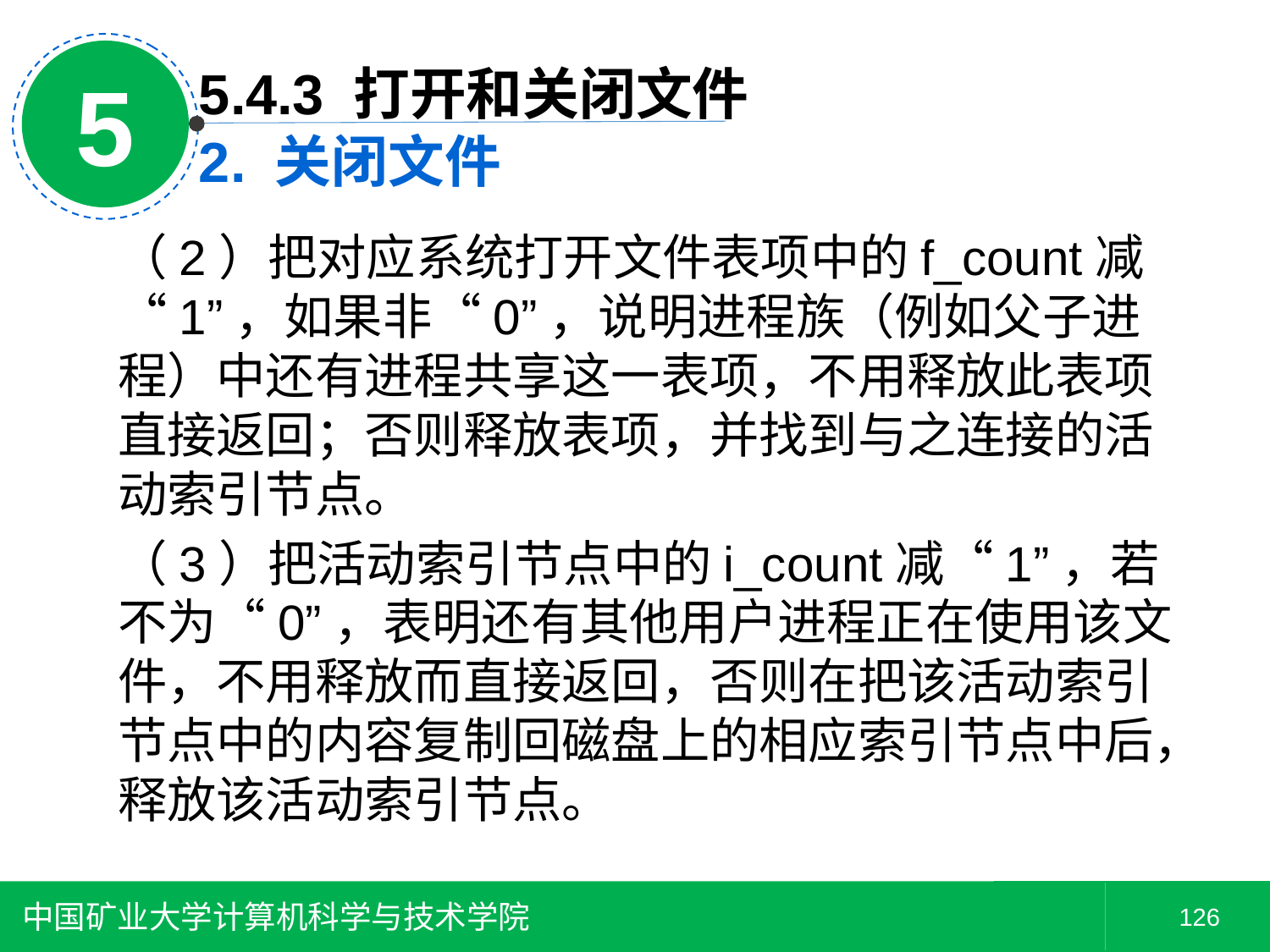

5
5.4.3 打开和关闭文件
2. 关闭文件

（2）把对应系统打开文件表项中的f_count减“1”，如果非“0”，说明进程族（例如父子进程）中还有进程共享这一表项，不用释放此表项直接返回；否则释放表项，并找到与之连接的活动索引节点。
（3）把活动索引节点中的i_count减“1”，若不为“0”，表明还有其他用户进程正在使用该文件，不用释放而直接返回，否则在把该活动索引节点中的内容复制回磁盘上的相应索引节点中后，释放该活动索引节点。